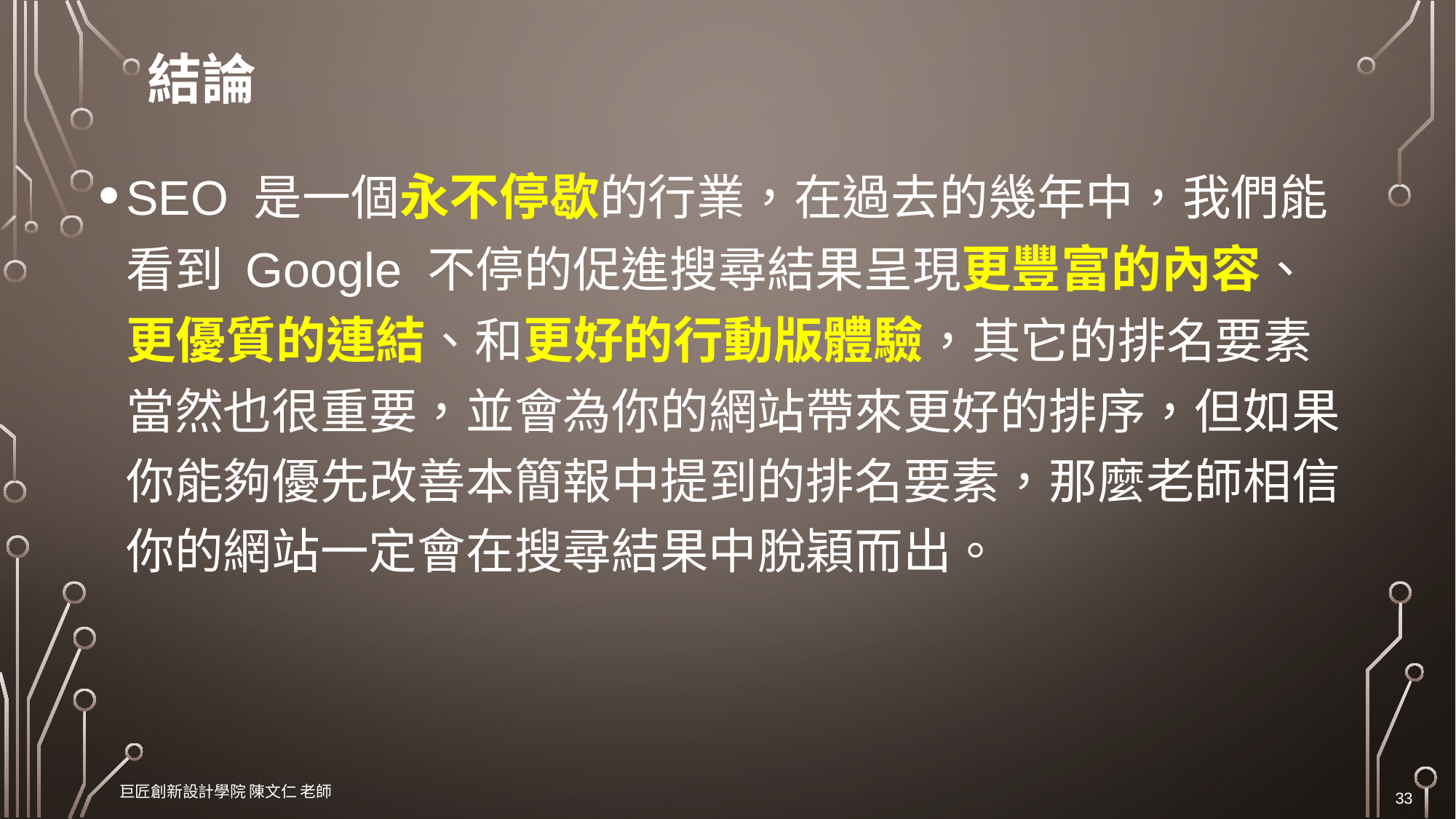

# 結論
SEO 是一個永不停歇的行業，在過去的幾年中，我們能看到 Google 不停的促進搜尋結果呈現更豐富的內容、更優質的連結、和更好的行動版體驗，其它的排名要素當然也很重要，並會為你的網站帶來更好的排序，但如果你能夠優先改善本簡報中提到的排名要素，那麼老師相信你的網站一定會在搜尋結果中脫穎而出。
巨匠創新設計學院 陳文仁 老師
33